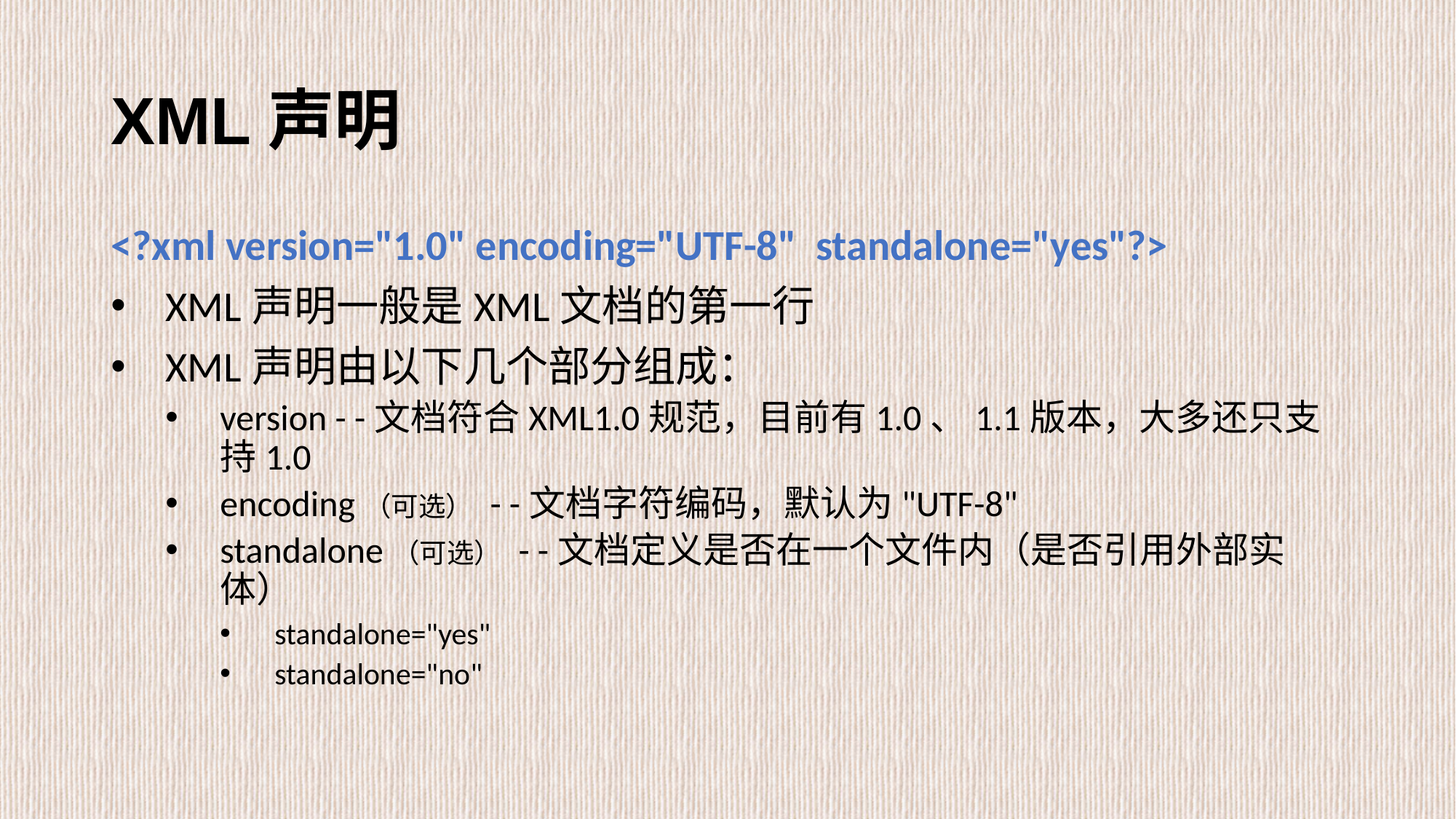

# XML声明
<?xml version="1.0" encoding="UTF-8"  standalone="yes"?>
XML声明一般是XML文档的第一行
XML声明由以下几个部分组成：
version - -文档符合XML1.0规范，目前有1.0、1.1版本，大多还只支持1.0
encoding（可选） - -文档字符编码，默认为"UTF-8"
standalone（可选） - -文档定义是否在一个文件内（是否引用外部实体）
standalone="yes"
standalone="no"